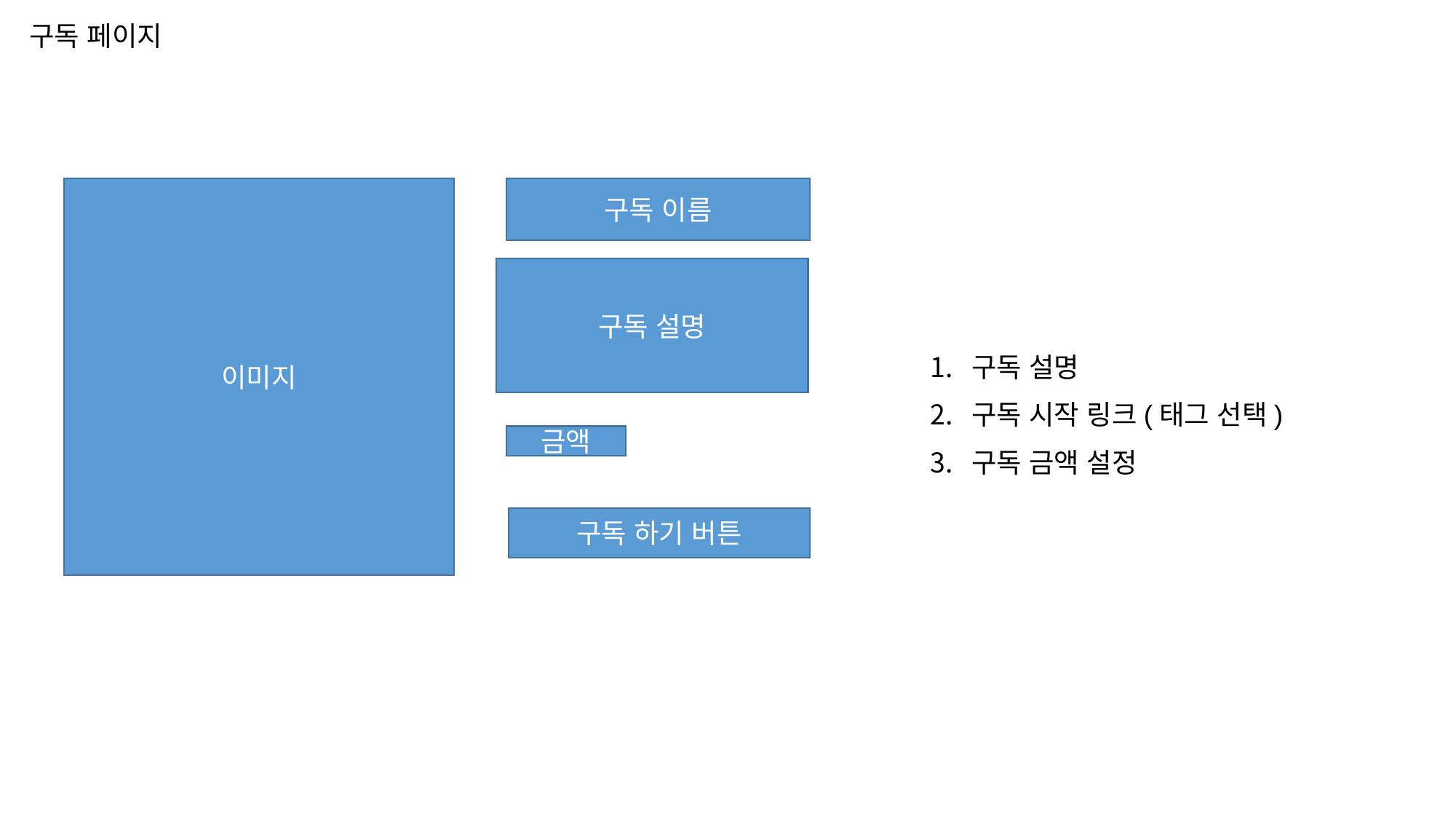

# 구독 페이지
구독 설명
구독 시작 링크(태그 선택)
구독 금액 설정
이미지
구독 이름
구독 설명
금액
구독 하기 버튼